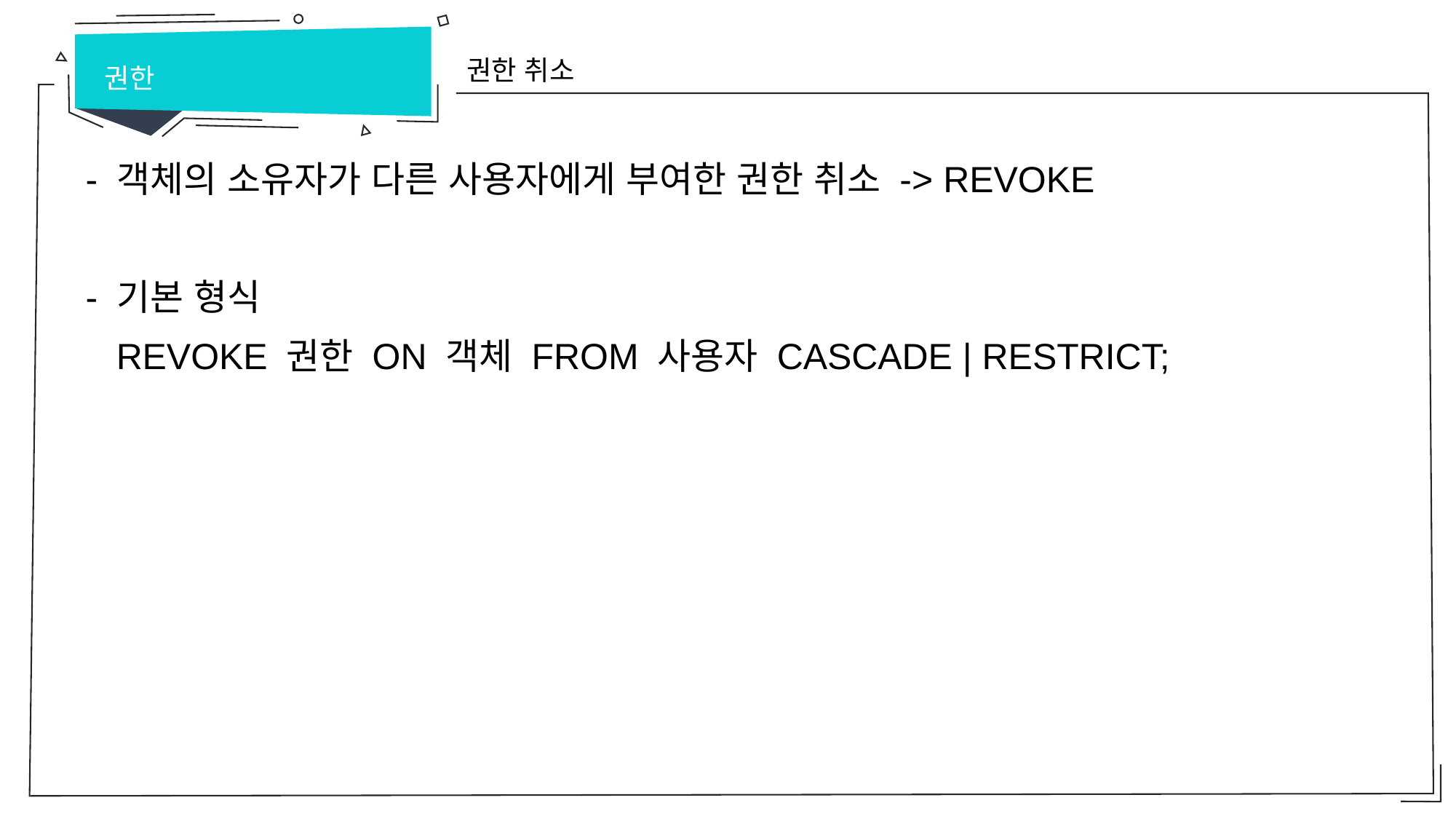

권한
권한 취소
  - 객체의 소유자가 다른 사용자에게 부여한 권한 취소 -> REVOKE

  - 기본 형식
     REVOKE 권한 ON 객체 FROM 사용자 CASCADE | RESTRICT;